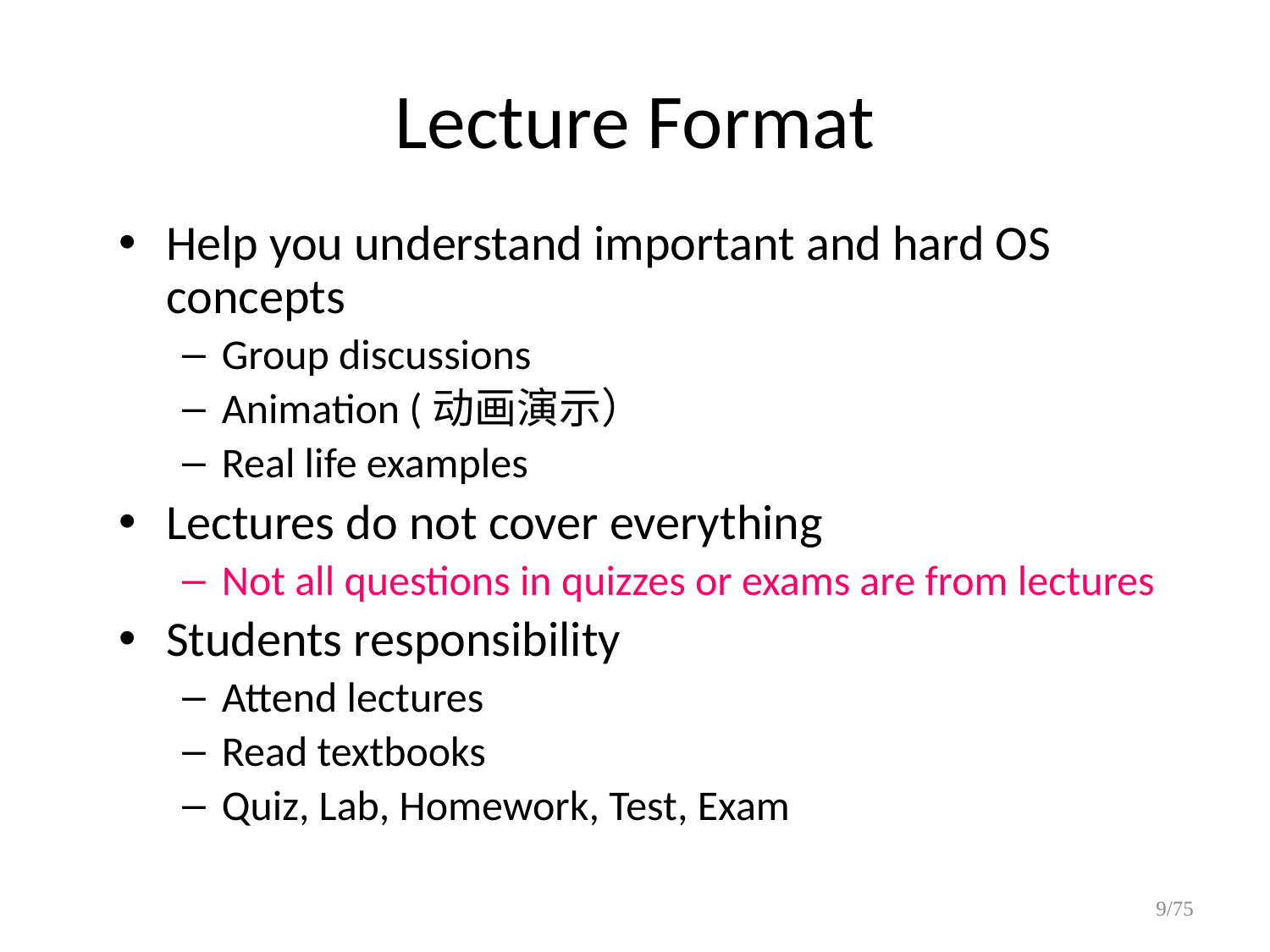

# Lecture Format
Help you understand important and hard OS concepts
Group discussions
Animation (动画演示）
Real life examples
Lectures do not cover everything
Not all questions in quizzes or exams are from lectures
Students responsibility
Attend lectures
Read textbooks
Quiz, Lab, Homework, Test, Exam
9/75